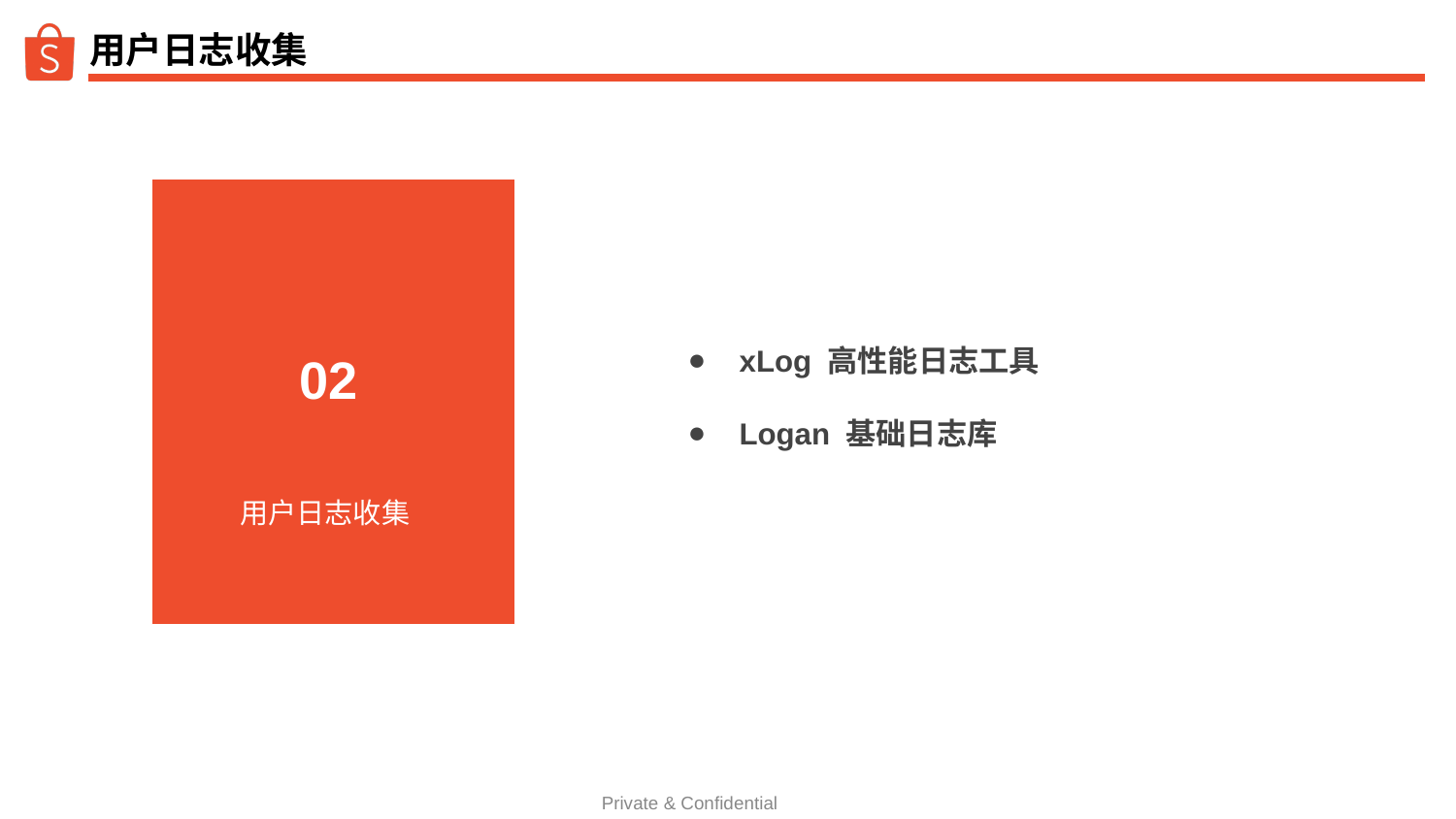

用户日志收集

xLog 高性能日志工具
Logan 基础日志库
 02

简介
用户日志收集
Private & Confidential